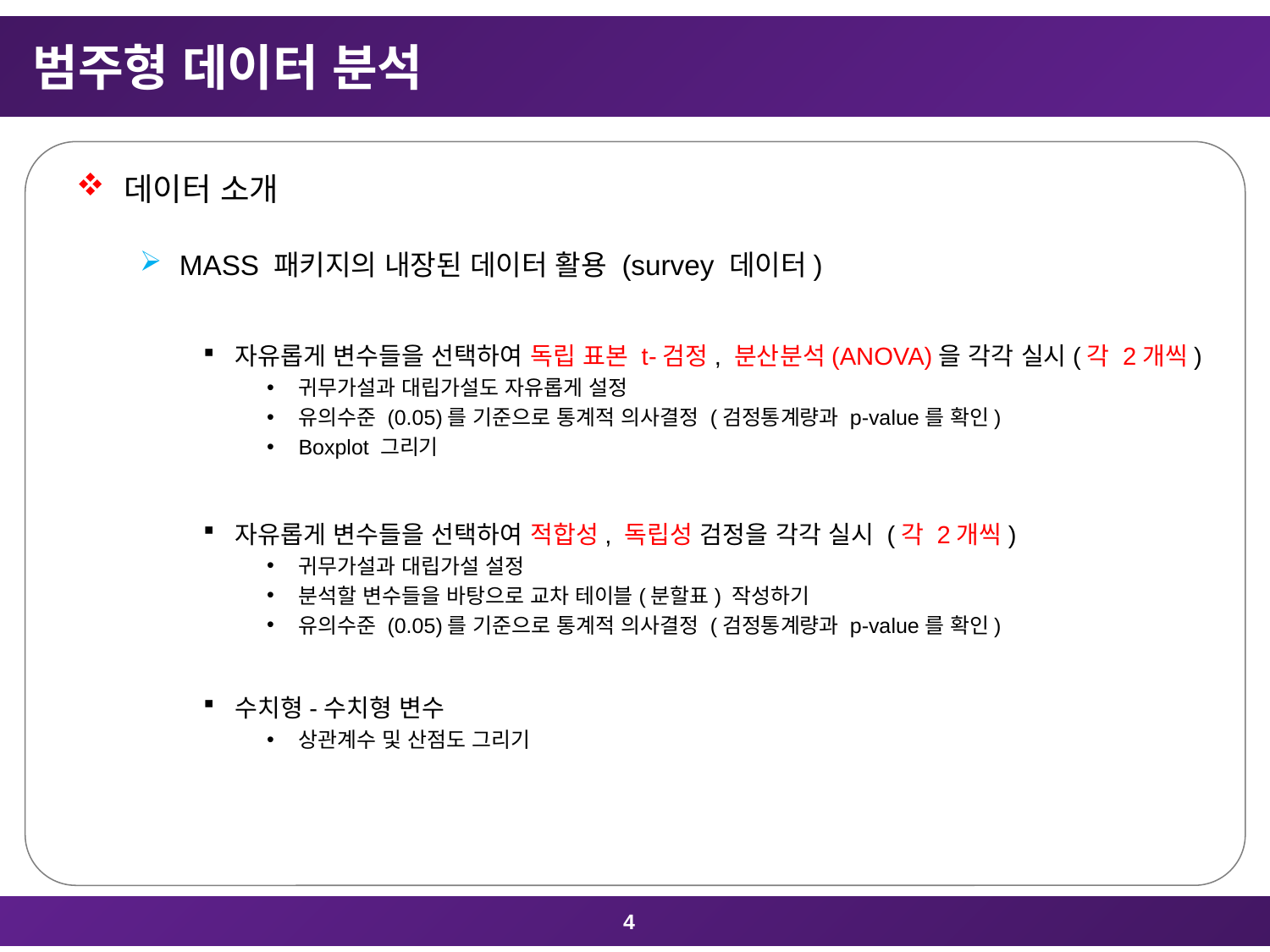

# 범주형 데이터 분석
데이터 소개

MASS 패키지의 내장된 데이터 활용 (survey 데이터)

자유롭게 변수들을 선택하여 독립 표본 t-검정, 분산분석(ANOVA)을 각각 실시(각 2개씩)
귀무가설과 대립가설도 자유롭게 설정
유의수준 (0.05)를 기준으로 통계적 의사결정 (검정통계량과 p-value를 확인)
Boxplot 그리기

자유롭게 변수들을 선택하여 적합성, 독립성 검정을 각각 실시 (각 2개씩)
귀무가설과 대립가설 설정
분석할 변수들을 바탕으로 교차 테이블(분할표) 작성하기
유의수준 (0.05)를 기준으로 통계적 의사결정 (검정통계량과 p-value를 확인)

수치형-수치형 변수
상관계수 및 산점도 그리기

4